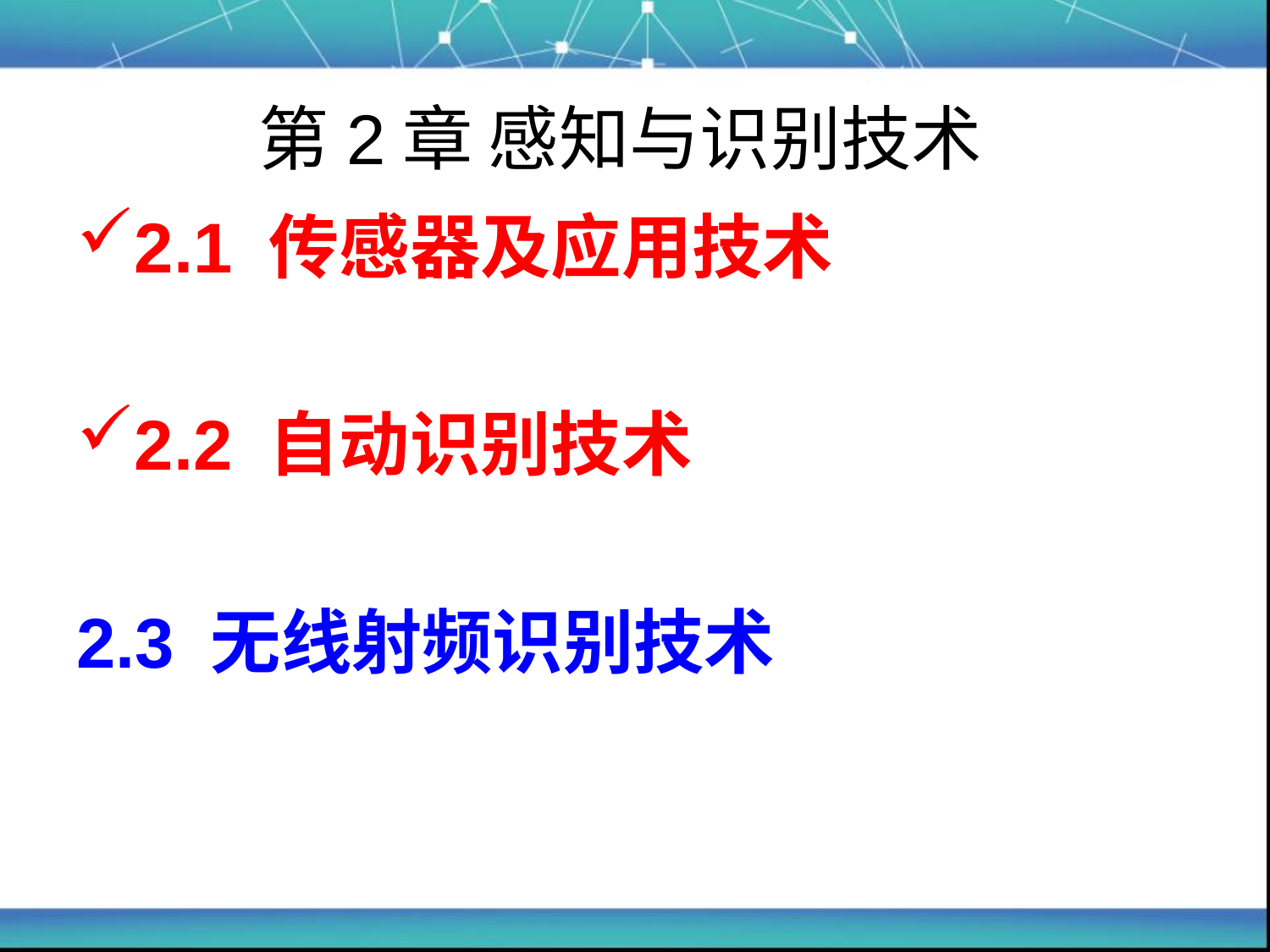

# 第2章 感知与识别技术
2.1 传感器及应用技术

2.2 自动识别技术

2.3 无线射频识别技术
2